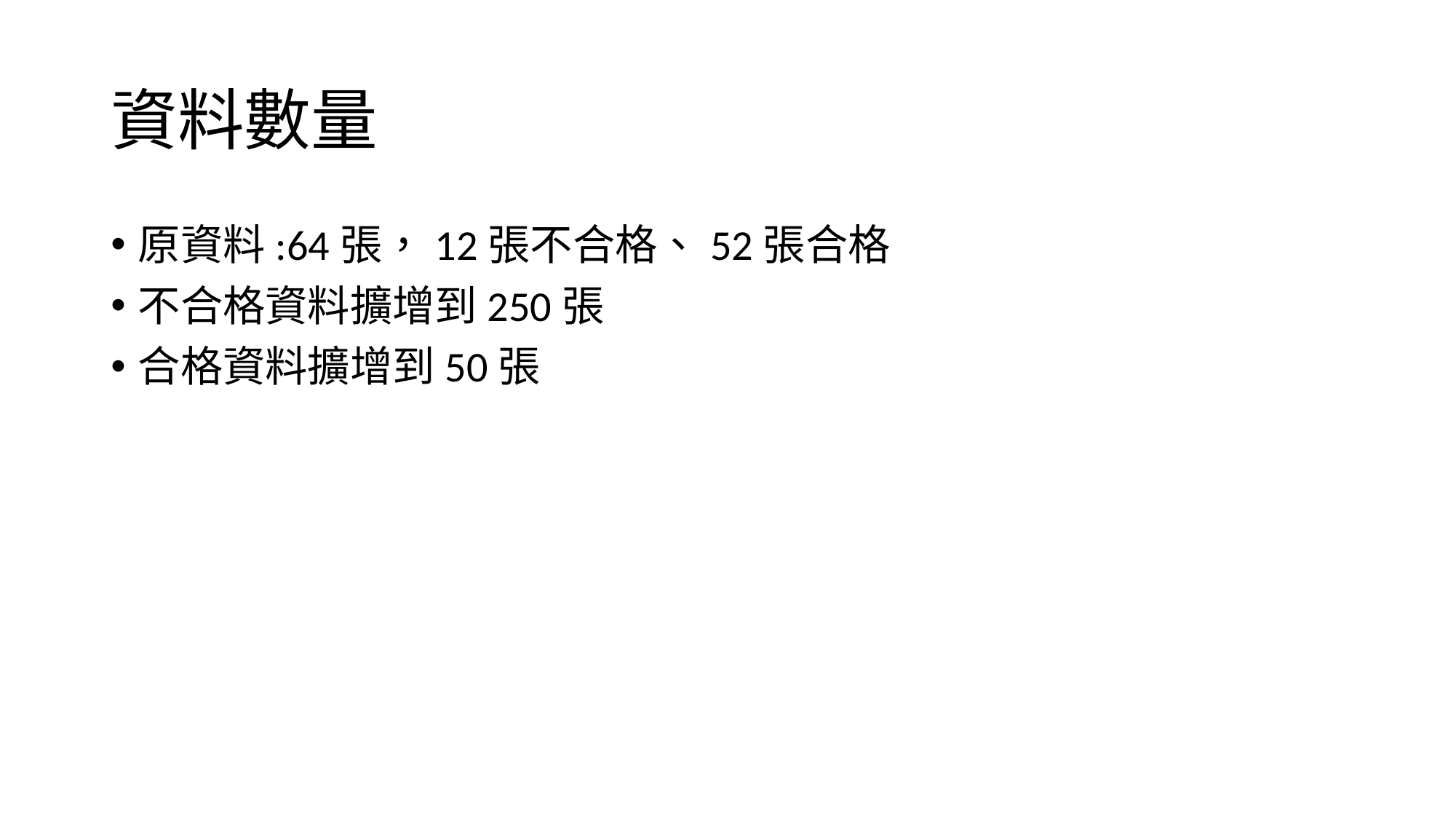

# 資料數量
原資料:64張，12張不合格、52張合格
不合格資料擴增到250張
合格資料擴增到50張